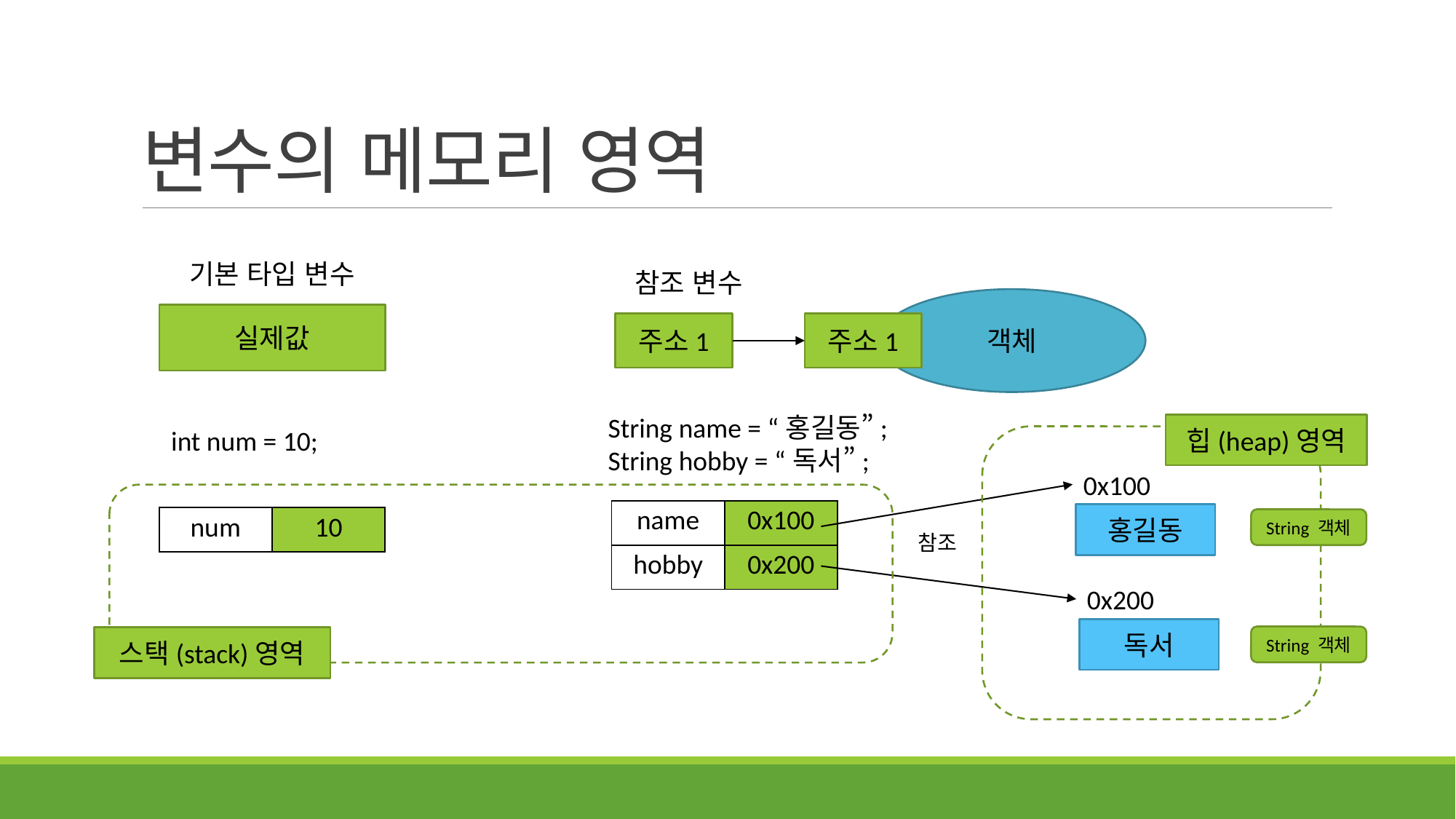

# 변수의 메모리 영역
기본 타입 변수
참조 변수
객체
실제값
주소1
주소1
String name = “홍길동”;
String hobby = “독서”;
힙(heap)영역
int num = 10;

0x100

| name | 0x100 |
| --- | --- |
| hobby | 0x200 |
홍길동
| num | 10 |
| --- | --- |
String 객체
참조
0x200
독서
String 객체
스택(stack)영역